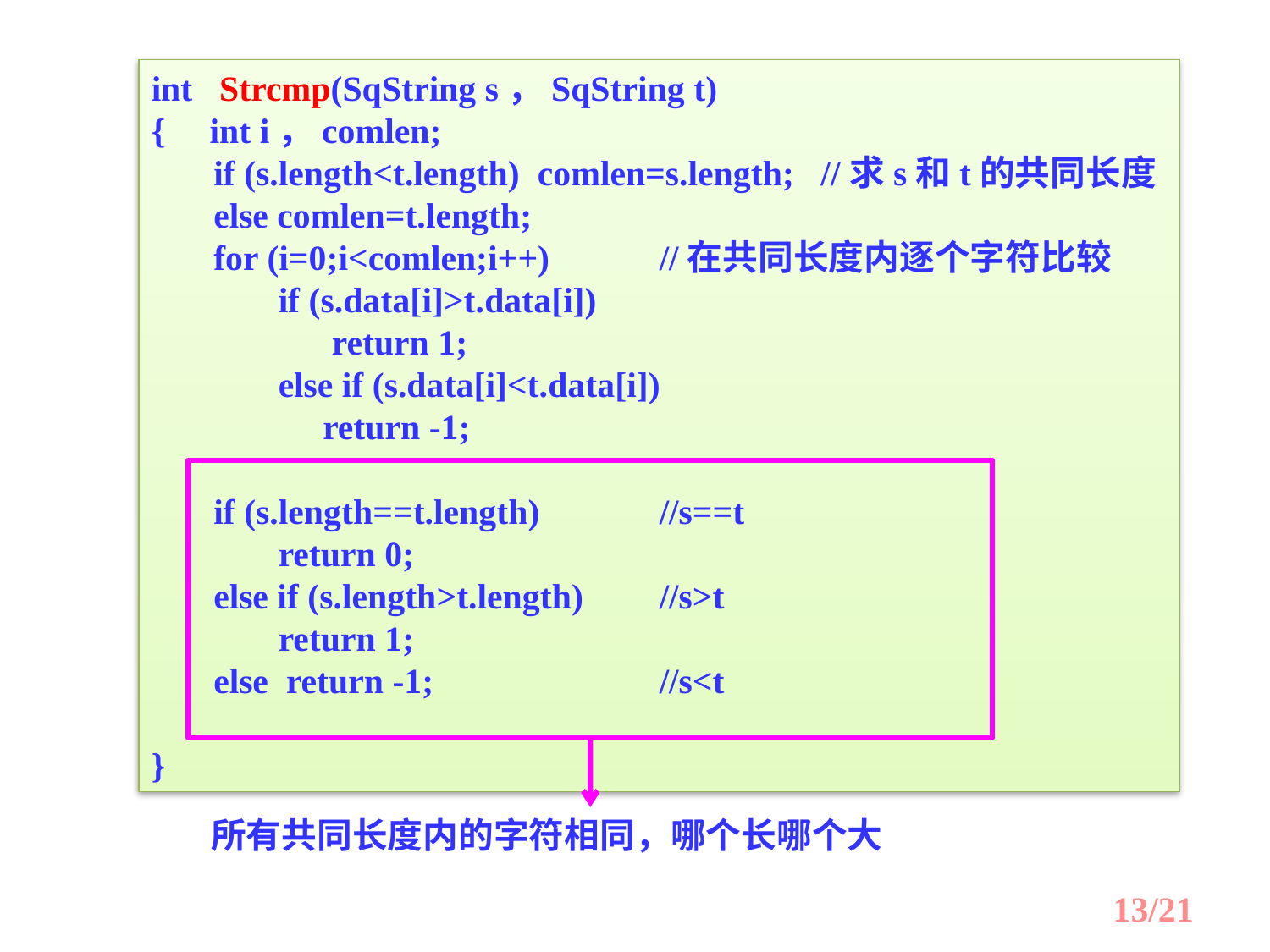

int   Strcmp(SqString s，SqString t)
{     int i，comlen;
       if (s.length<t.length)  comlen=s.length;   //求s和t的共同长度
       else comlen=t.length;
       for (i=0;i<comlen;i++)        	//在共同长度内逐个字符比较
	if (s.data[i]>t.data[i])
	      return 1;
	else if (s.data[i]<t.data[i])
	     return -1;

       if (s.length==t.length)	//s==t
	return 0;
       else if (s.length>t.length)	//s>t
	return 1;
       else  return -1;		//s<t

}

所有共同长度内的字符相同，哪个长哪个大
13/21